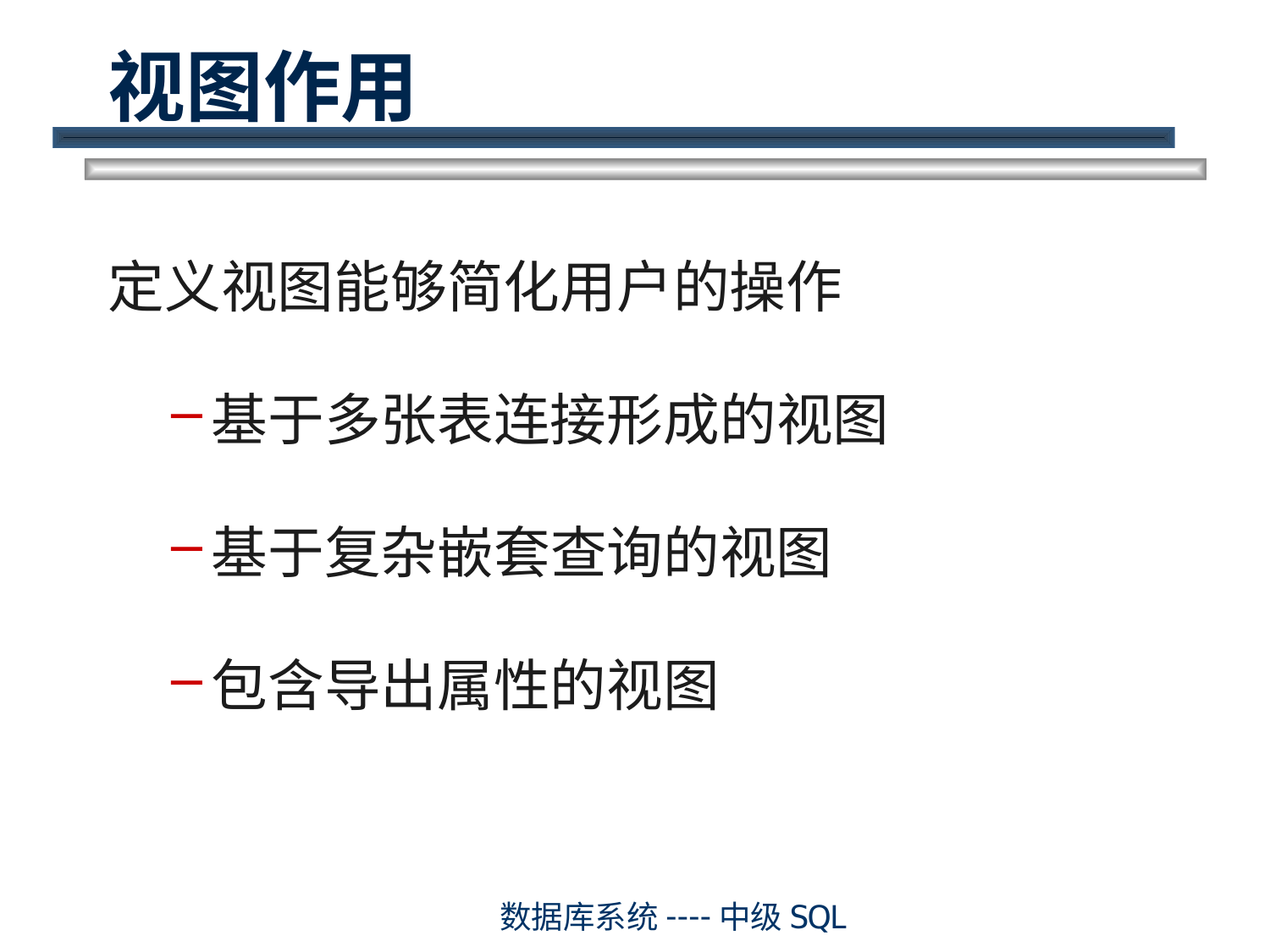

# 视图作用
定义视图能够简化用户的操作
基于多张表连接形成的视图
基于复杂嵌套查询的视图
包含导出属性的视图
数据库系统----中级SQL